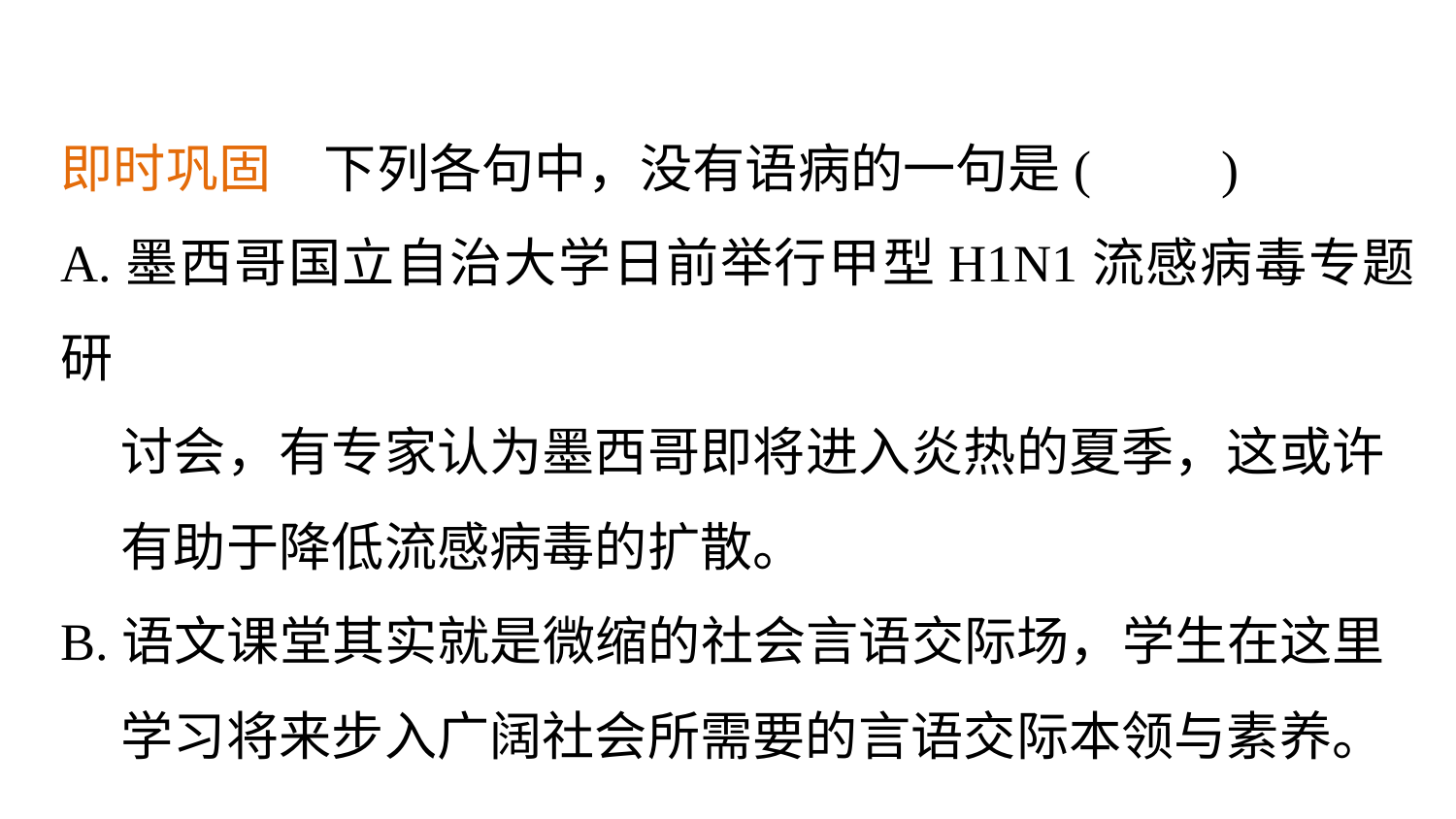

即时巩固　下列各句中，没有语病的一句是(　　)
A.墨西哥国立自治大学日前举行甲型H1N1流感病毒专题研
    讨会，有专家认为墨西哥即将进入炎热的夏季，这或许
    有助于降低流感病毒的扩散。
B.语文课堂其实就是微缩的社会言语交际场，学生在这里
    学习将来步入广阔社会所需要的言语交际本领与素养。